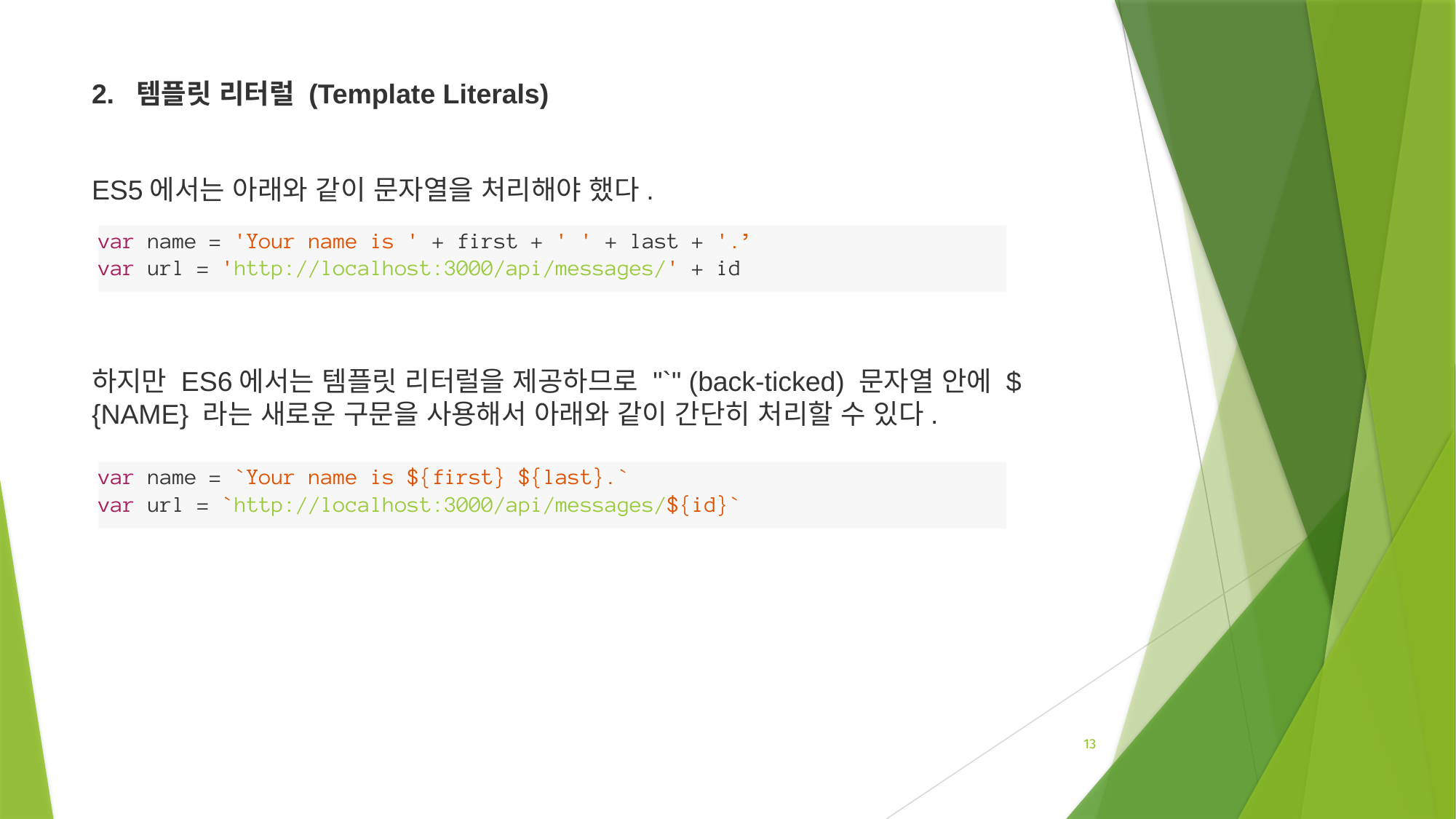

2.  템플릿 리터럴 (Template Literals)

ES5에서는 아래와 같이 문자열을 처리해야 했다.

하지만 ES6에서는 템플릿 리터럴을 제공하므로 "`" (back-ticked) 문자열 안에 ${NAME} 라는 새로운 구문을 사용해서 아래와 같이 간단히 처리할 수 있다.

var name = 'Your name is ' + first + ' ' + last + '.’
var url = 'http://localhost:3000/api/messages/' + id
var name = `Your name is ${first} ${last}.`
var url = `http://localhost:3000/api/messages/${id}`
13